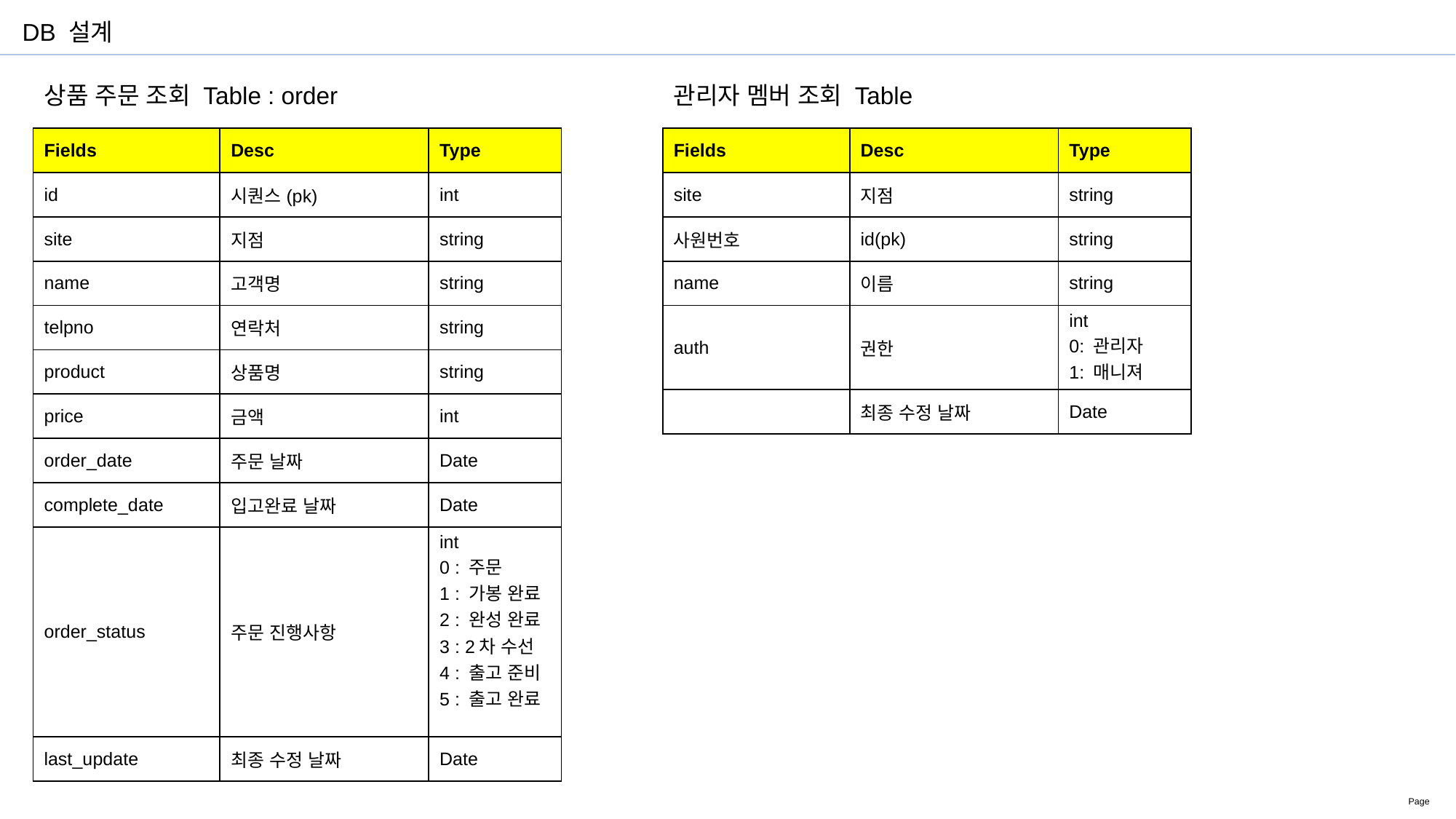

# DB 설계
관리자 멤버 조회 Table
상품 주문 조회 Table : order
| Fields | Desc | Type |
| --- | --- | --- |
| id | 시퀀스(pk) | int |
| site | 지점 | string |
| name | 고객명 | string |
| telpno | 연락처 | string |
| product | 상품명 | string |
| price | 금액 | int |
| order\_date | 주문 날짜 | Date |
| complete\_date | 입고완료 날짜 | Date |
| order\_status | 주문 진행사항 | int 0 : 주문 1 : 가봉 완료 2 : 완성 완료 3 : 2차 수선 4 : 출고 준비 5 : 출고 완료 |
| last\_update | 최종 수정 날짜 | Date |
| Fields | Desc | Type |
| --- | --- | --- |
| site | 지점 | string |
| 사원번호 | id(pk) | string |
| name | 이름 | string |
| auth | 권한 | int 0: 관리자 1: 매니져 |
|  | 최종 수정 날짜 | Date |